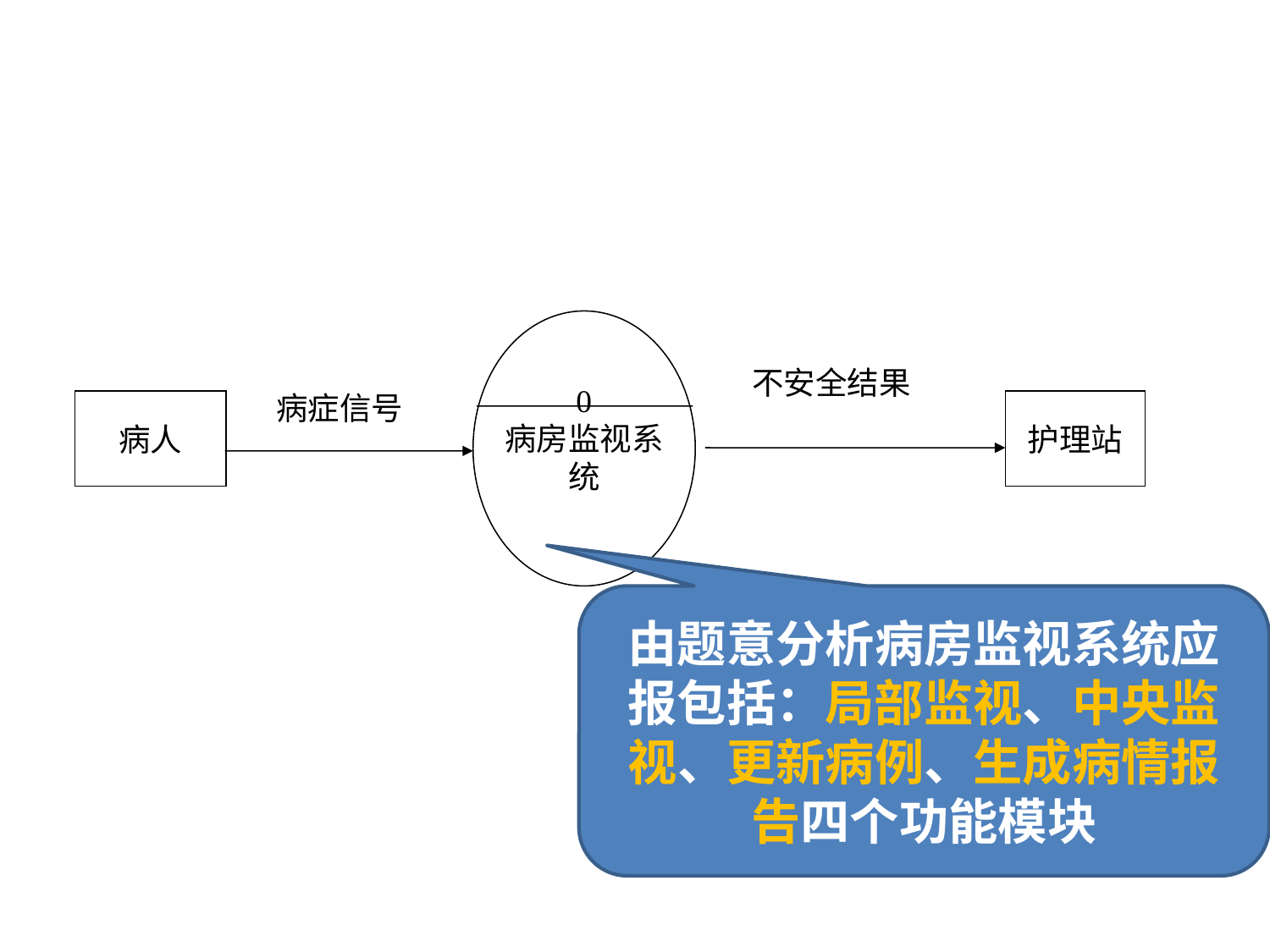

0
病房监视系统

不安全结果
病症信号
病人
护理站

由题意分析病房监视系统应报包括：局部监视、中央监视、更新病例、生成病情报告四个功能模块